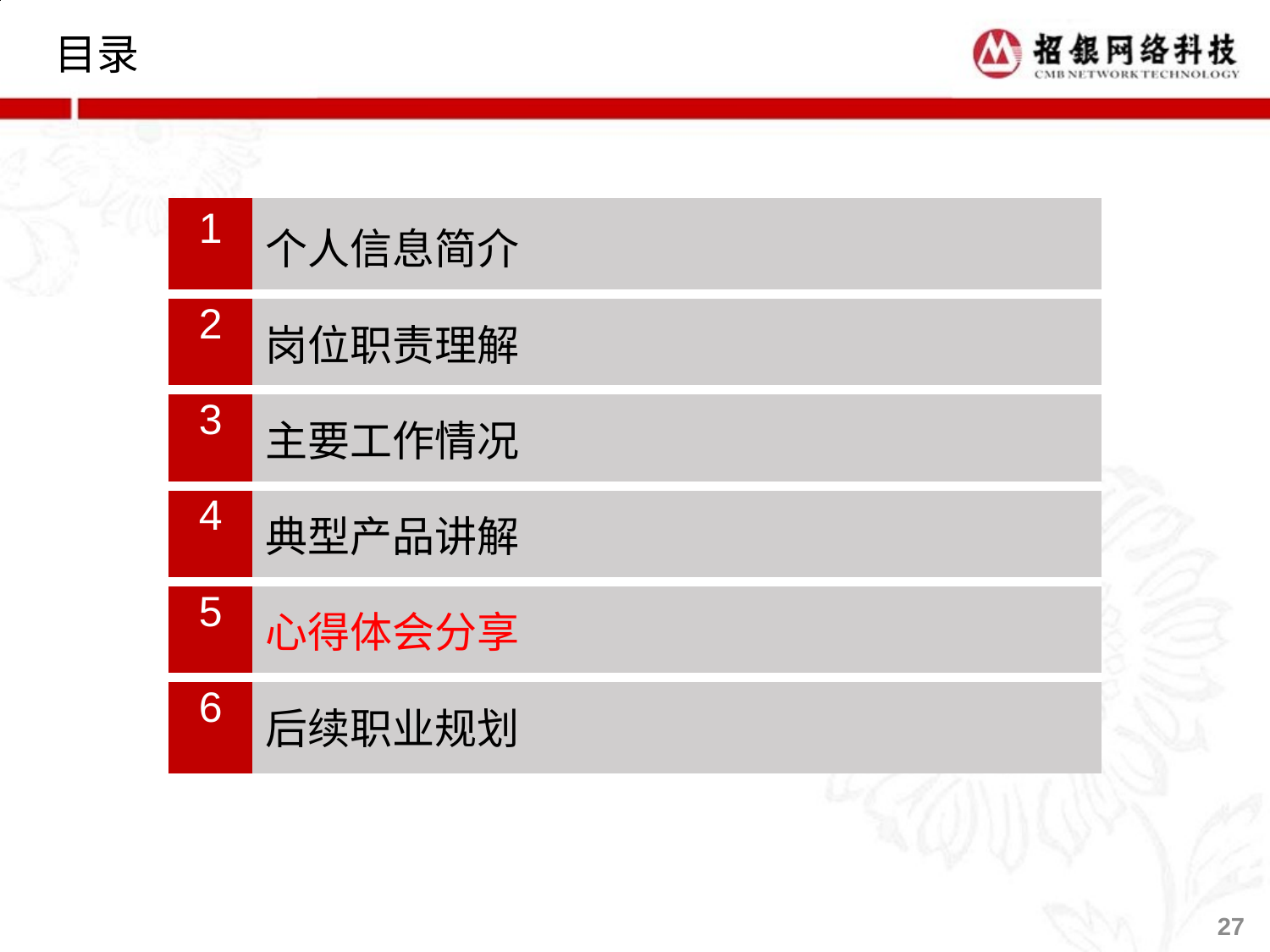

目录
| 1 | 个人信息简介 |
| --- | --- |
| 2 | 岗位职责理解 |
| 3 | 主要工作情况 |
| 4 | 典型产品讲解 |
| 5 | 心得体会分享 |
| 6 | 后续职业规划 |
27